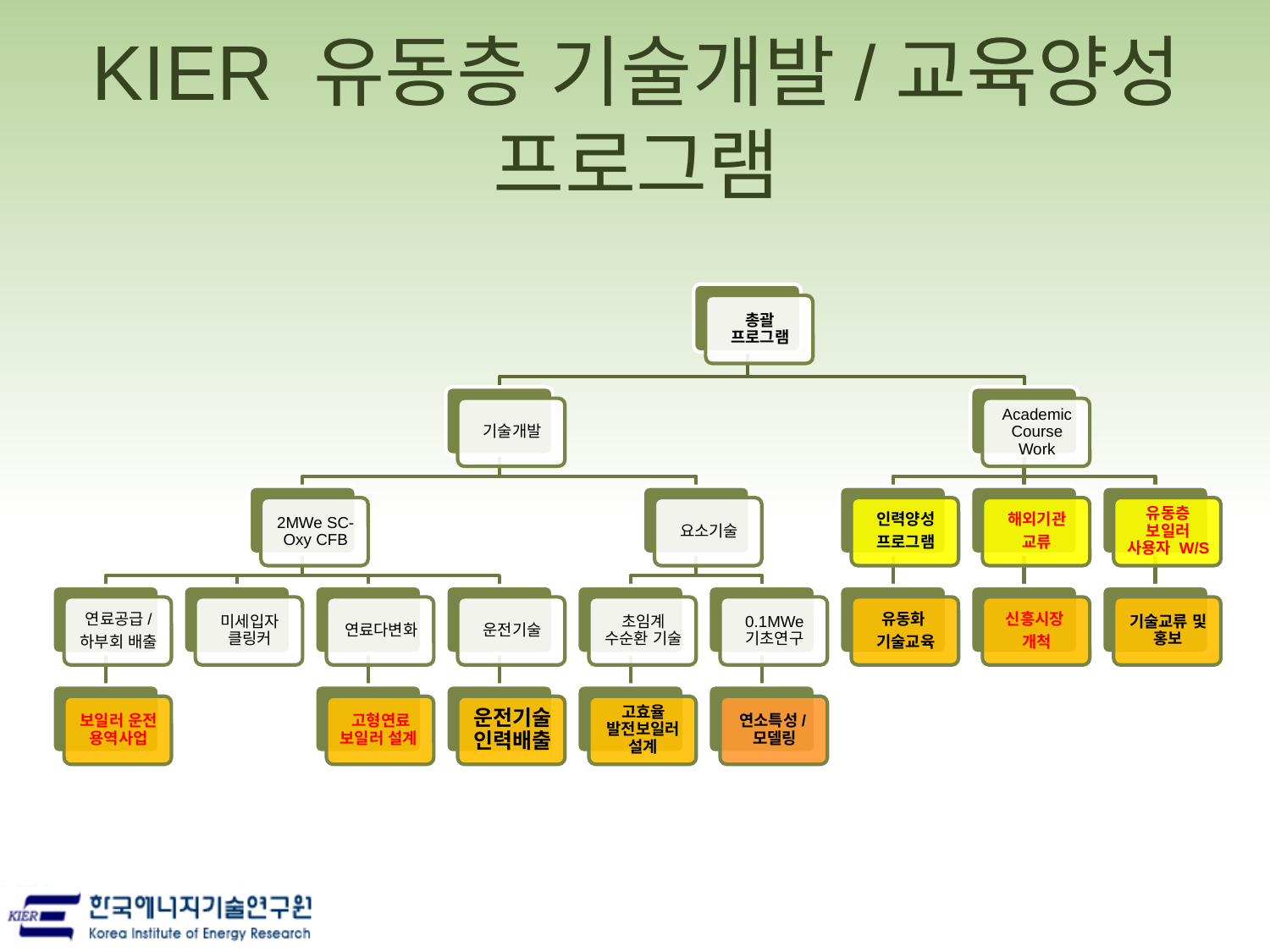

# KIER 유동층 기술개발/교육양성 프로그램
총괄 프로그램
기술개발
2MWe SC-Oxy CFB
연료공급/
하부회 배출
보일러 운전 용역사업
미세입자 클링커
연료다변화
고형연료 보일러 설계
운전기술
운전기술인력배출
요소기술
초임계 수순환 기술
고효율 발전보일러 설계
0.1MWe 기초연구
연소특성/모델링
Academic Course Work
인력양성
프로그램
유동화
기술교육
해외기관
교류
신흥시장
개척
유동층 보일러 사용자 W/S
기술교류 및 홍보